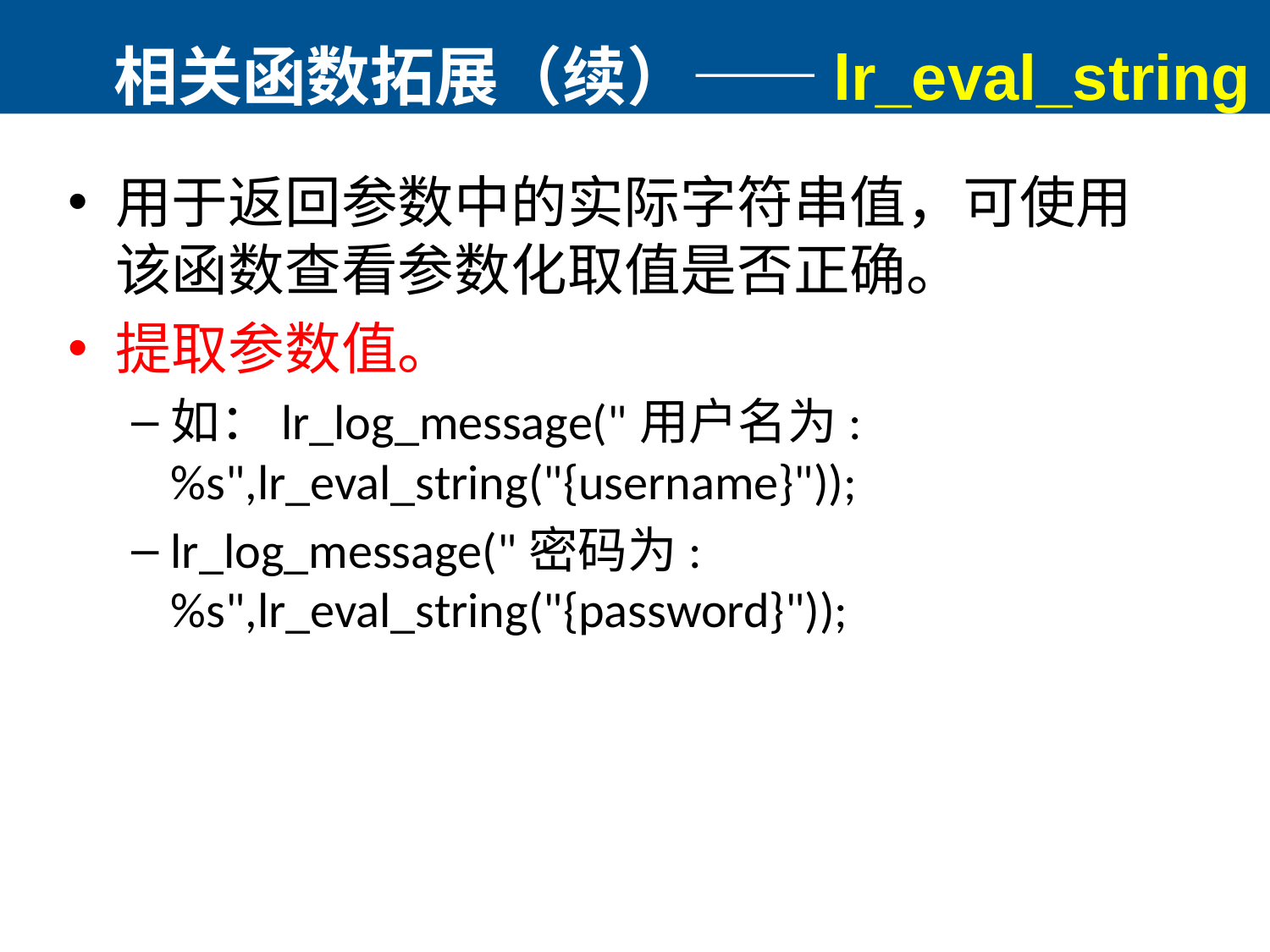

# 相关函数拓展（续）——lr_eval_string
用于返回参数中的实际字符串值，可使用该函数查看参数化取值是否正确。
提取参数值。
如：lr_log_message("用户名为:%s",lr_eval_string("{username}"));
lr_log_message("密码为:%s",lr_eval_string("{password}"));